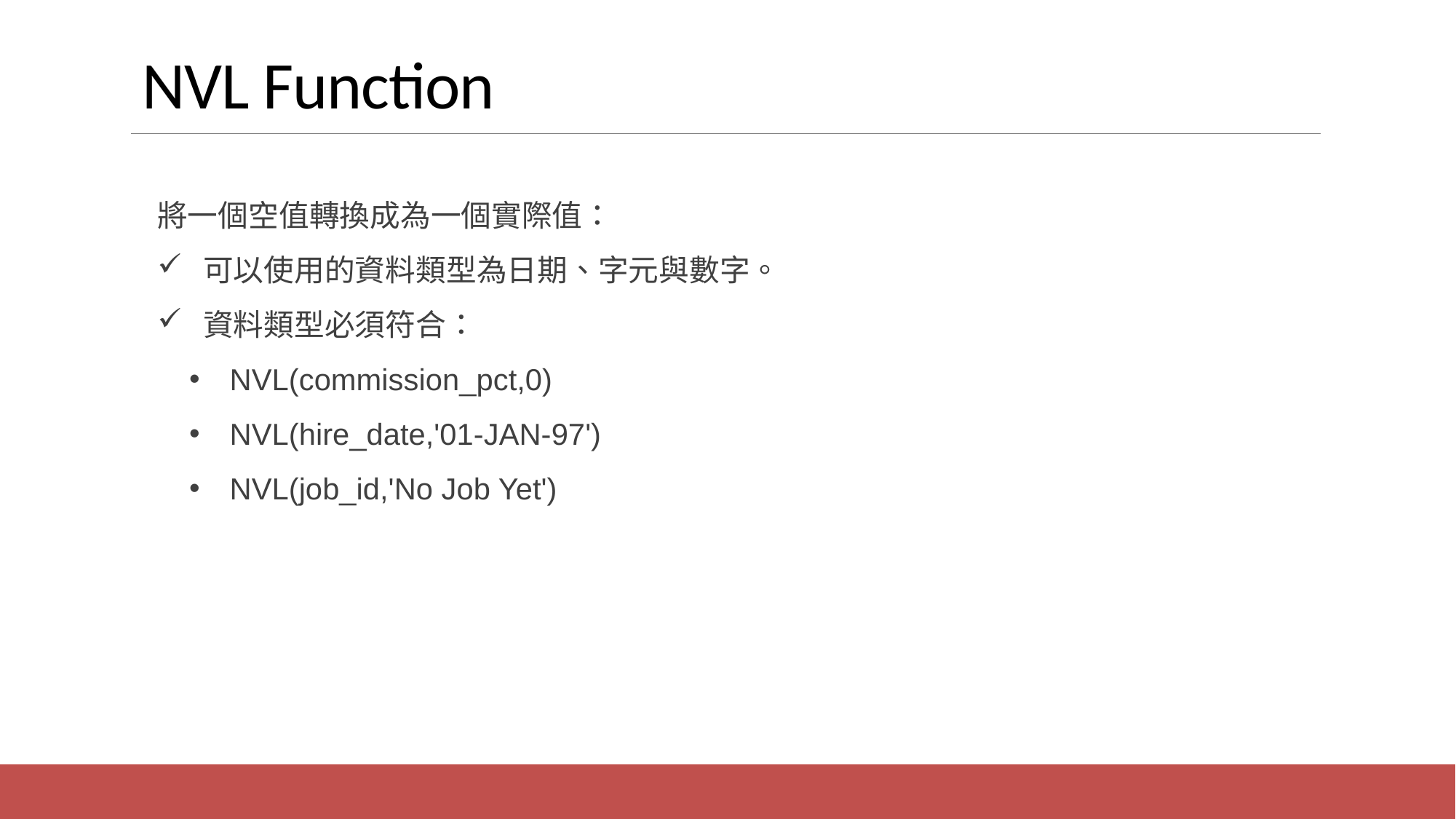

# NVL Function
將一個空值轉換成為一個實際值：
  可以使用的資料類型為日期、字元與數字。
  資料類型必須符合：
 NVL(commission_pct,0)
 NVL(hire_date,'01-JAN-97')
 NVL(job_id,'No Job Yet')